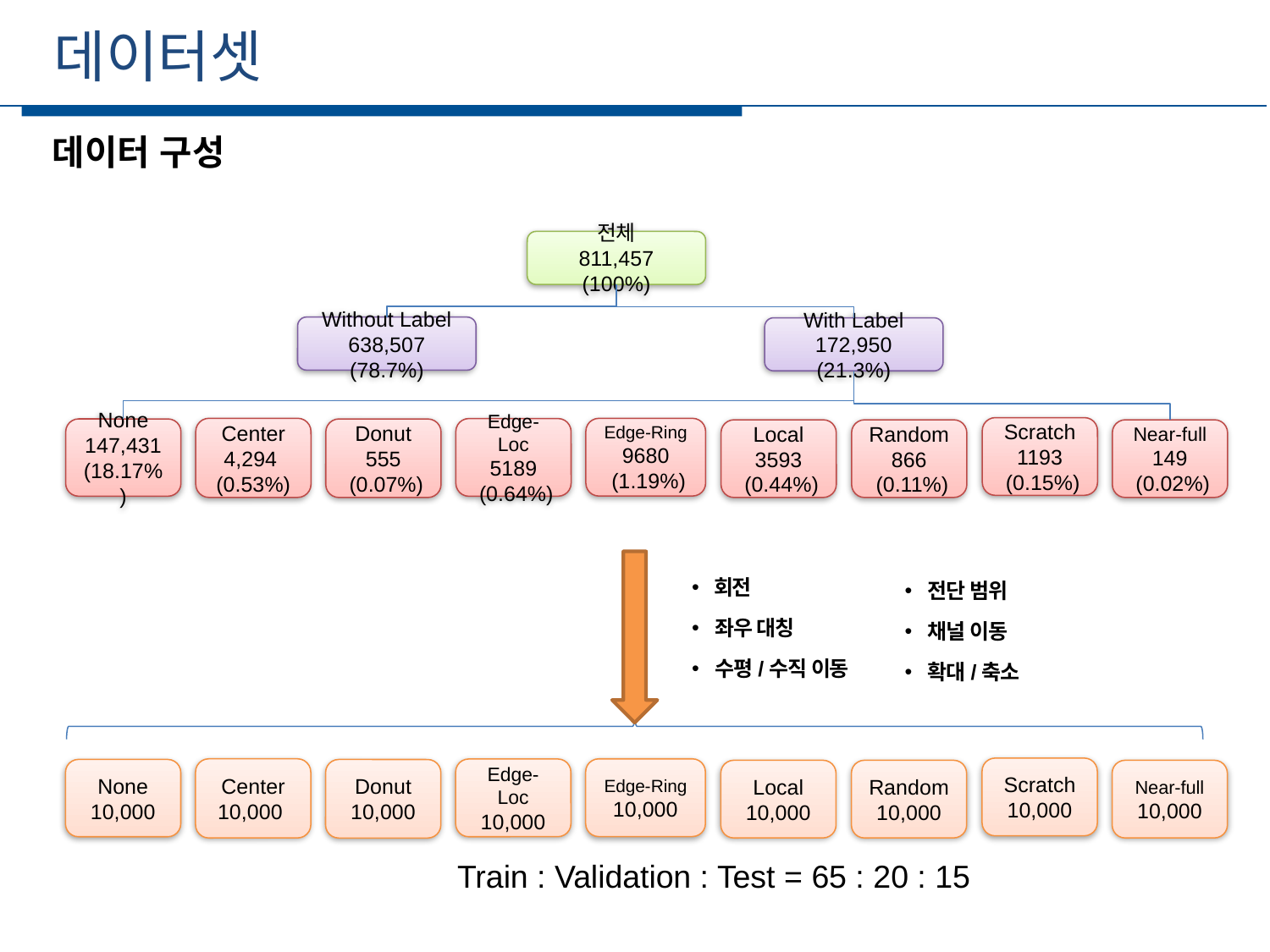

데이터셋
세부일정

데이터 구성

전체
811,457 (100%)
Without Label
638,507 (78.7%)
With Label
172,950 (21.3%)
Scratch
1193
 (0.15%)
Center
4,294
(0.53%)
Edge-Ring
9680
 (1.19%)
Edge-Loc
5189
 (0.64%)
None
147,431
(18.17%)
Donut
555
 (0.07%)
Local
3593
 (0.44%)
Random
866
 (0.11%)
Near-full
149
 (0.02%)

 회전
 좌우 대칭
 수평/수직 이동
 전단 범위
 채널 이동
 확대/축소
Scratch
10,000
Center
10,000
Edge-Ring
10,000
Edge-Loc
10,000
None
10,000
Donut
10,000
Local
10,000
Random
10,000
Near-full
10,000
Train : Validation : Test = 65 : 20 : 15